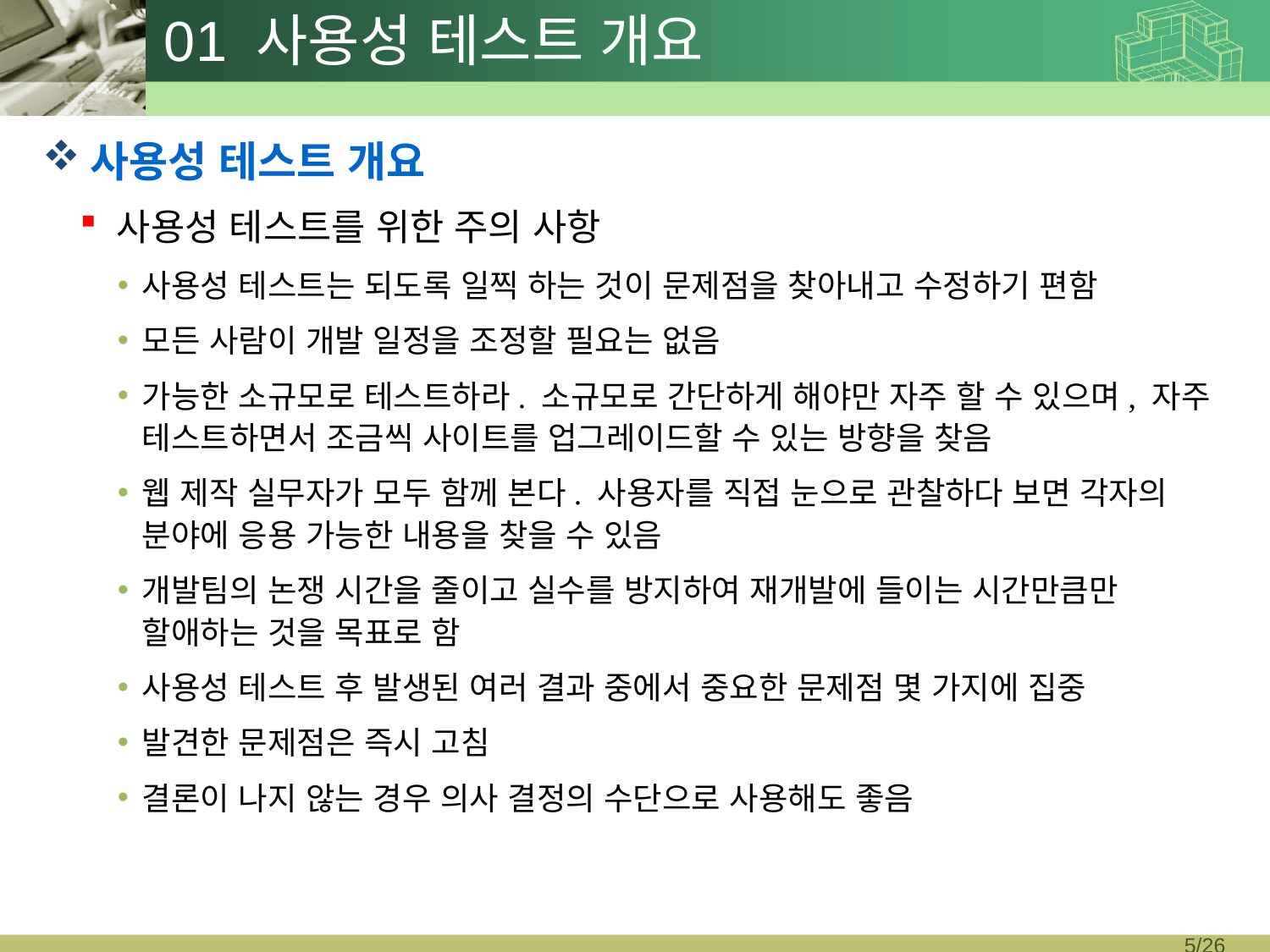

# 01 사용성 테스트 개요
사용성 테스트 개요
사용성 테스트를 위한 주의 사항
사용성 테스트는 되도록 일찍 하는 것이 문제점을 찾아내고 수정하기 편함
모든 사람이 개발 일정을 조정할 필요는 없음
가능한 소규모로 테스트하라. 소규모로 간단하게 해야만 자주 할 수 있으며, 자주 테스트하면서 조금씩 사이트를 업그레이드할 수 있는 방향을 찾음
웹 제작 실무자가 모두 함께 본다. 사용자를 직접 눈으로 관찰하다 보면 각자의 분야에 응용 가능한 내용을 찾을 수 있음
개발팀의 논쟁 시간을 줄이고 실수를 방지하여 재개발에 들이는 시간만큼만 할애하는 것을 목표로 함
사용성 테스트 후 발생된 여러 결과 중에서 중요한 문제점 몇 가지에 집중
발견한 문제점은 즉시 고침
결론이 나지 않는 경우 의사 결정의 수단으로 사용해도 좋음